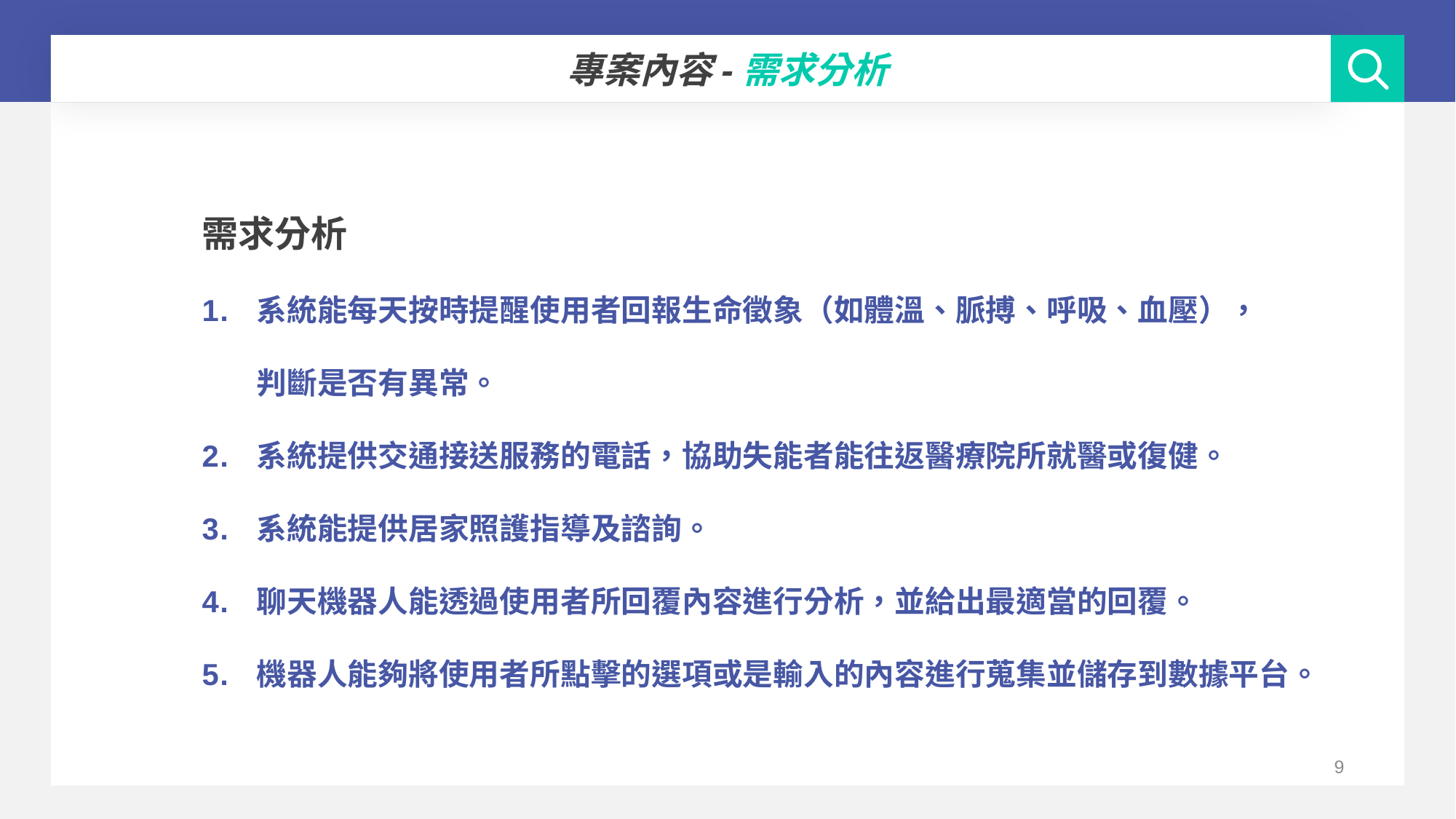

專案內容-需求分析

需求分析
系統能每天按時提醒使用者回報生命徵象（如體溫、脈搏、呼吸、血壓），    判斷是否有異常。
系統提供交通接送服務的電話，協助失能者能往返醫療院所就醫或復健。
系統能提供居家照護指導及諮詢。
聊天機器人能透過使用者所回覆內容進行分析，並給出最適當的回覆。
機器人能夠將使用者所點擊的選項或是輸入的內容進行蒐集並儲存到數據平台。
9